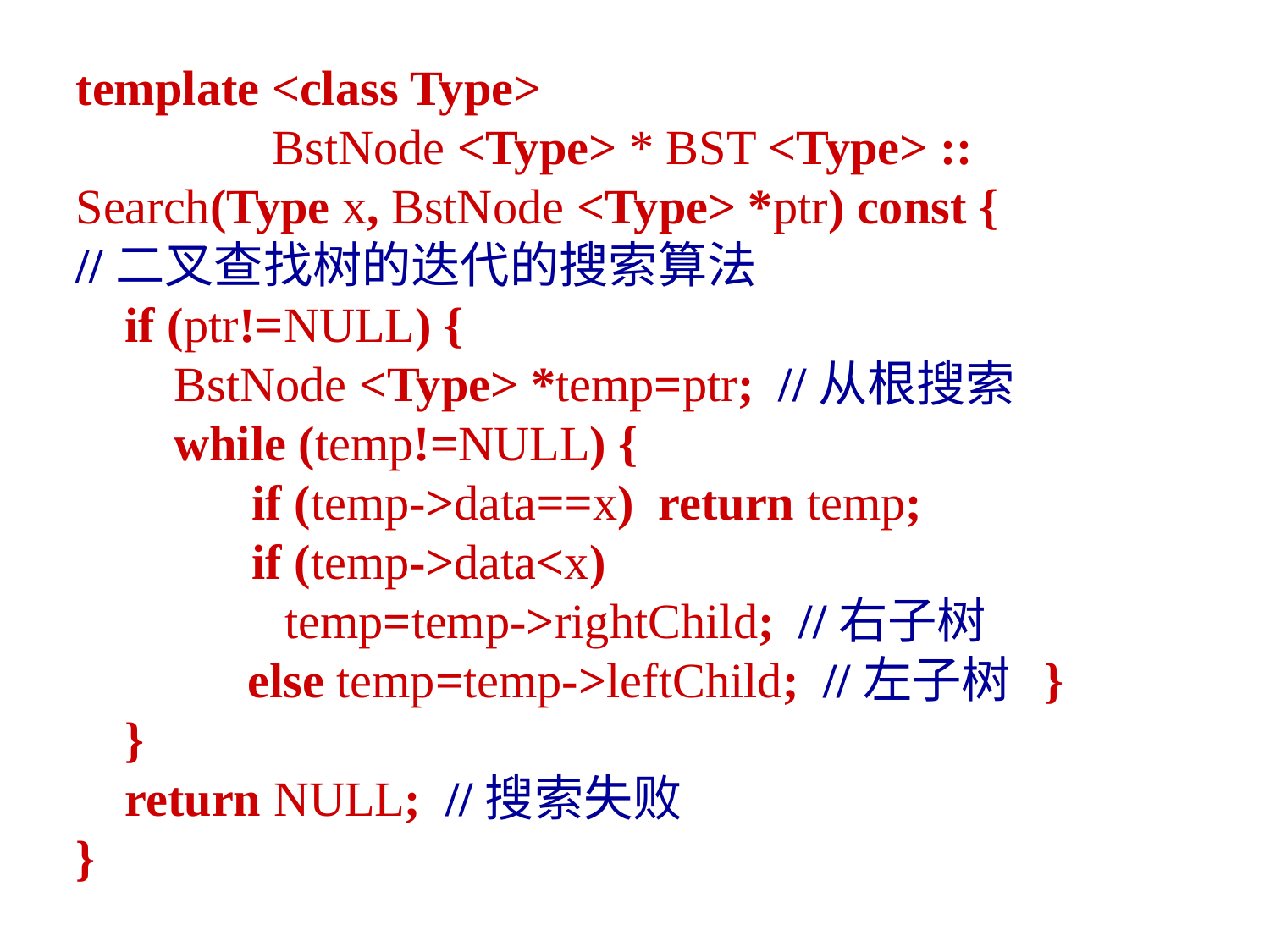

template <class Type>
                BstNode <Type> * BST <Type> ::
Search(Type x, BstNode <Type> *ptr) const {
//二叉查找树的迭代的搜索算法
    if (ptr!=NULL) {
        BstNode <Type> *temp=ptr;  //从根搜索
        while (temp!=NULL) {
	    if (temp->data==x)  return temp;
	    if (temp->data<x)
                 temp=temp->rightChild;  //右子树
              else temp=temp->leftChild;  //左子树  }
    }
    return NULL;  //搜索失败
}
59